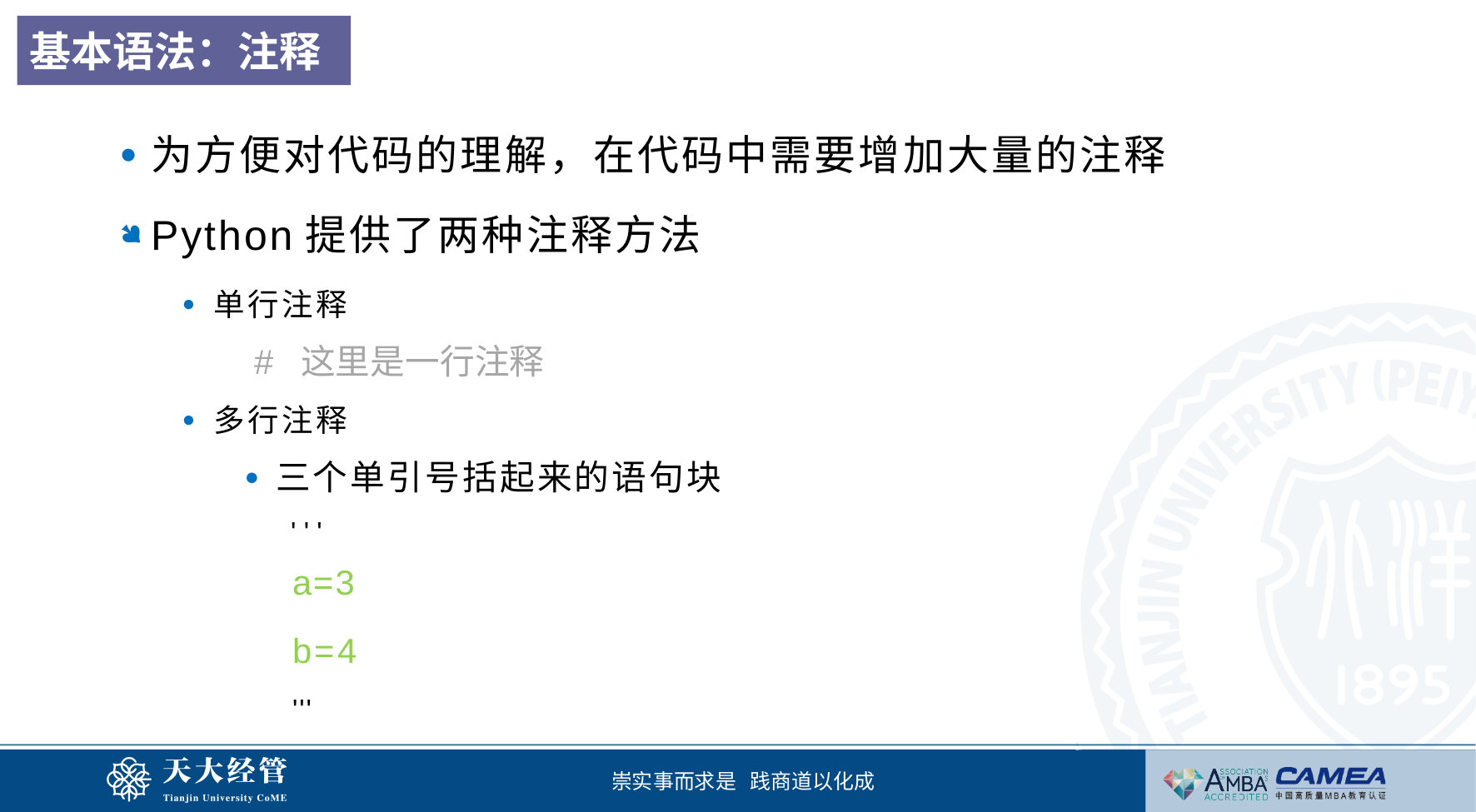

基本语法：注释

为方便对代码的理解，在代码中需要增加大量的注释
Python提供了两种注释方法
单行注释
 #  这里是一行注释
多行注释
三个单引号括起来的语句块
' ' '
a=3
b=4
'''

3